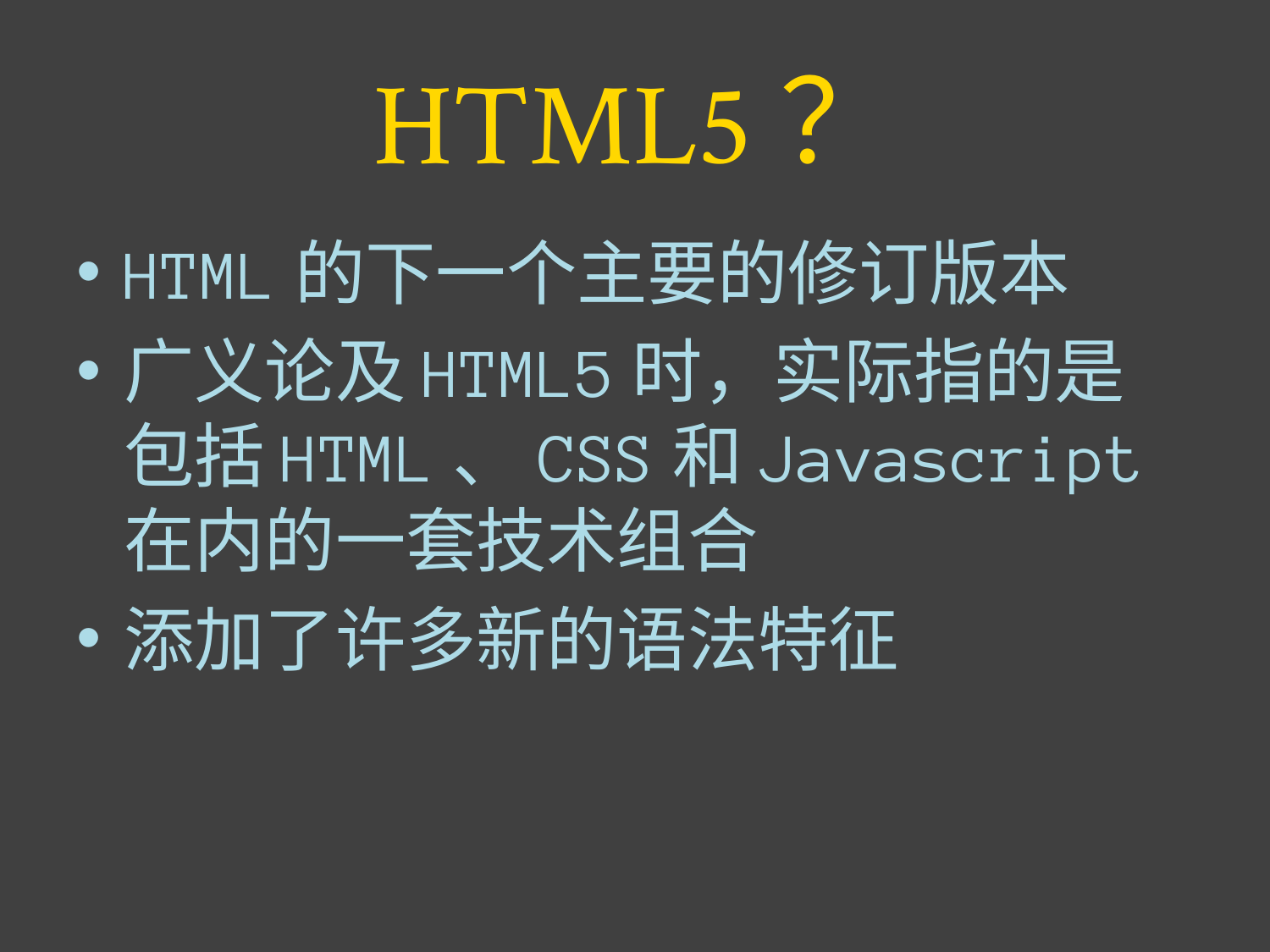

# HTML5？
HTML的下一个主要的修订版本
广义论及HTML5时，实际指的是包括HTML、CSS和Javascript在内的一套技术组合
添加了许多新的语法特征